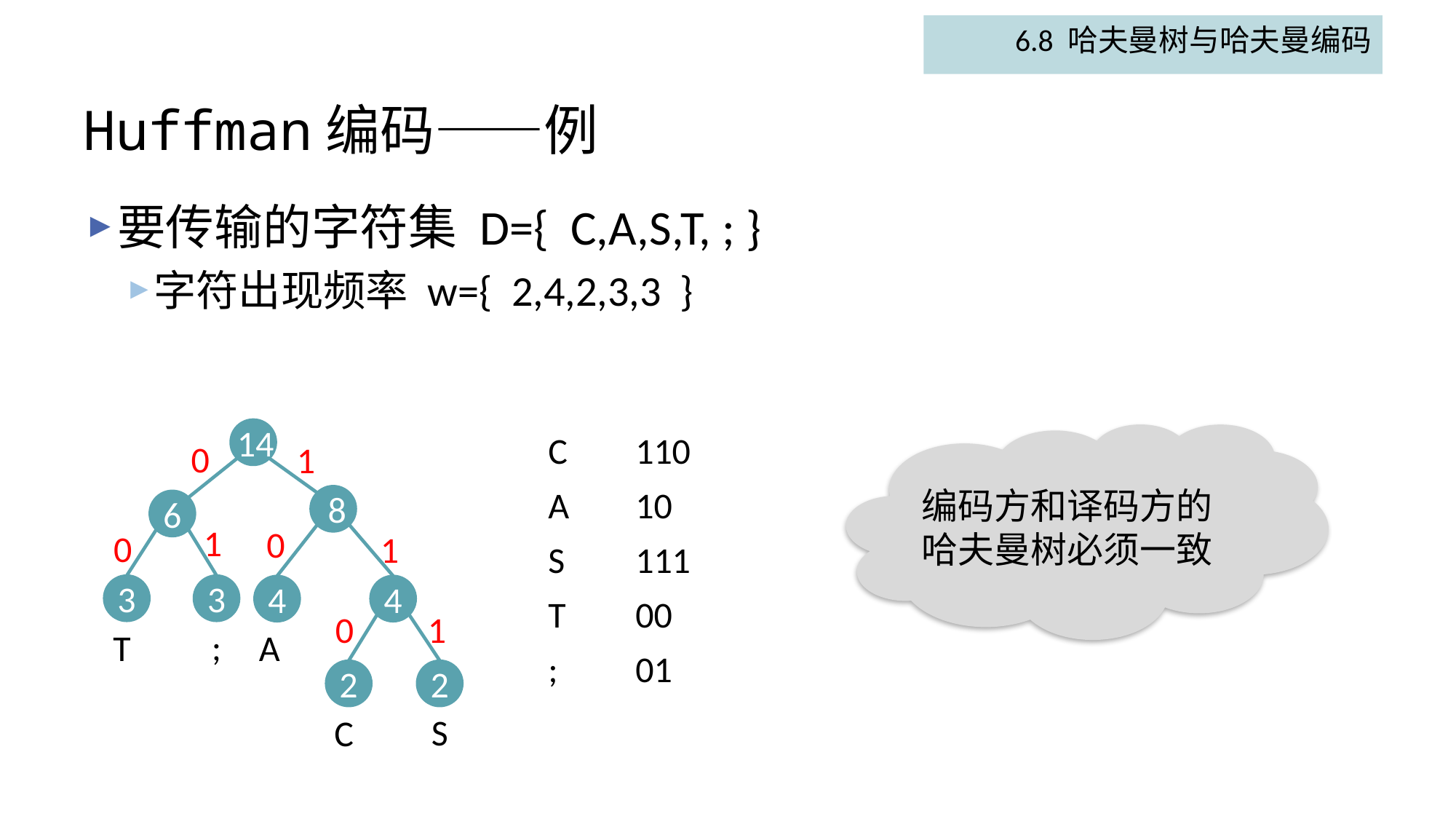

6.8 哈夫曼树与哈夫曼编码
# Huffman编码——例
要传输的字符集 D={  C,A,S,T, ; }
字符出现频率 w={  2,4,2,3,3  }
14
编码方和译码方的哈夫曼树必须一致
0
| C | 110 |
| --- | --- |
| A | 10 |
| S | 111 |
| T | 00 |
| ; | 01 |
1
8
6
1
0
0
1
3
3
4
4
1
0
;
A
T
2
2
S
C